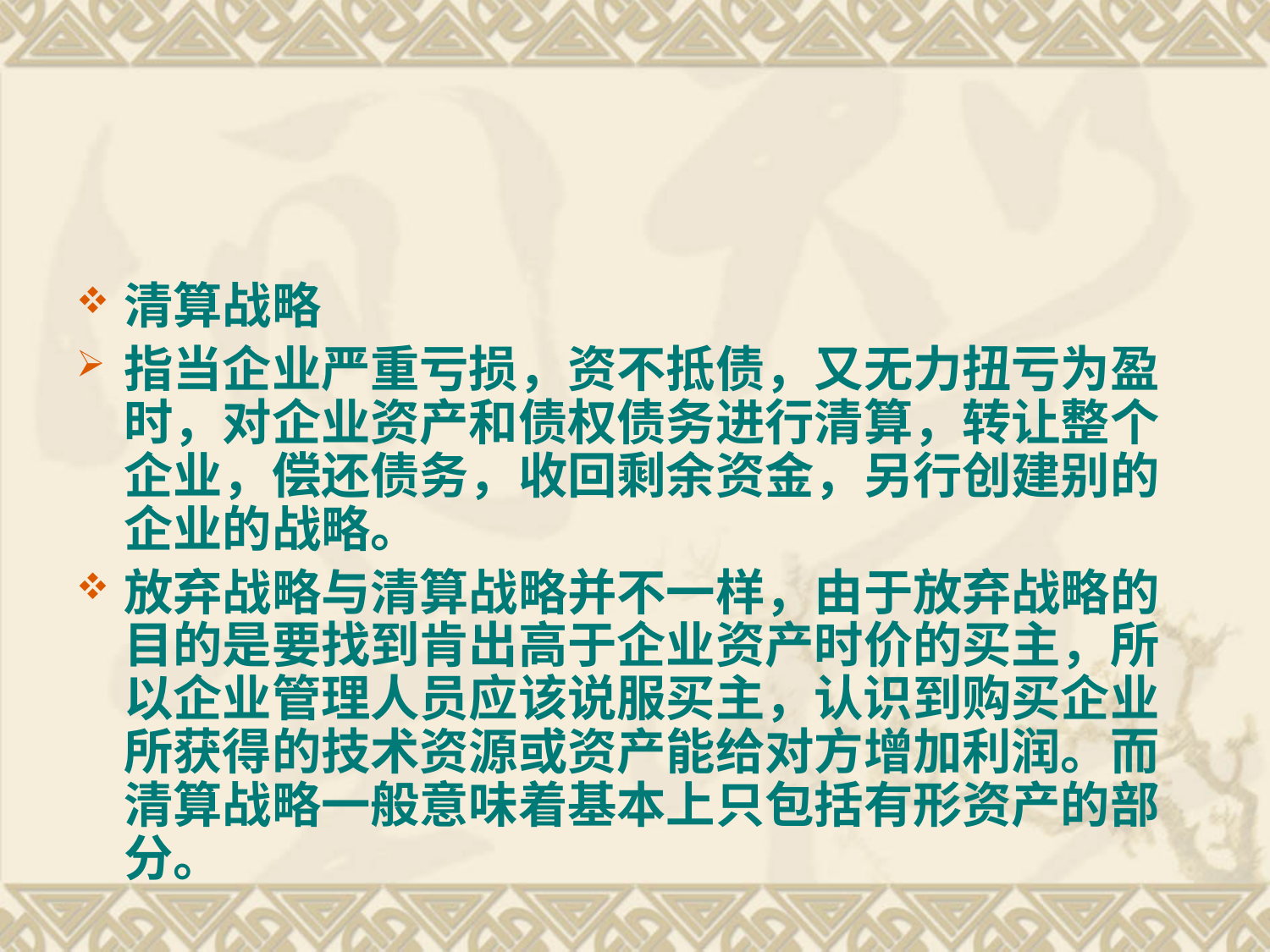

#
清算战略
指当企业严重亏损，资不抵债，又无力扭亏为盈时，对企业资产和债权债务进行清算，转让整个企业，偿还债务，收回剩余资金，另行创建别的企业的战略。
放弃战略与清算战略并不一样，由于放弃战略的目的是要找到肯出高于企业资产时价的买主，所以企业管理人员应该说服买主，认识到购买企业所获得的技术资源或资产能给对方增加利润。而清算战略一般意味着基本上只包括有形资产的部分。